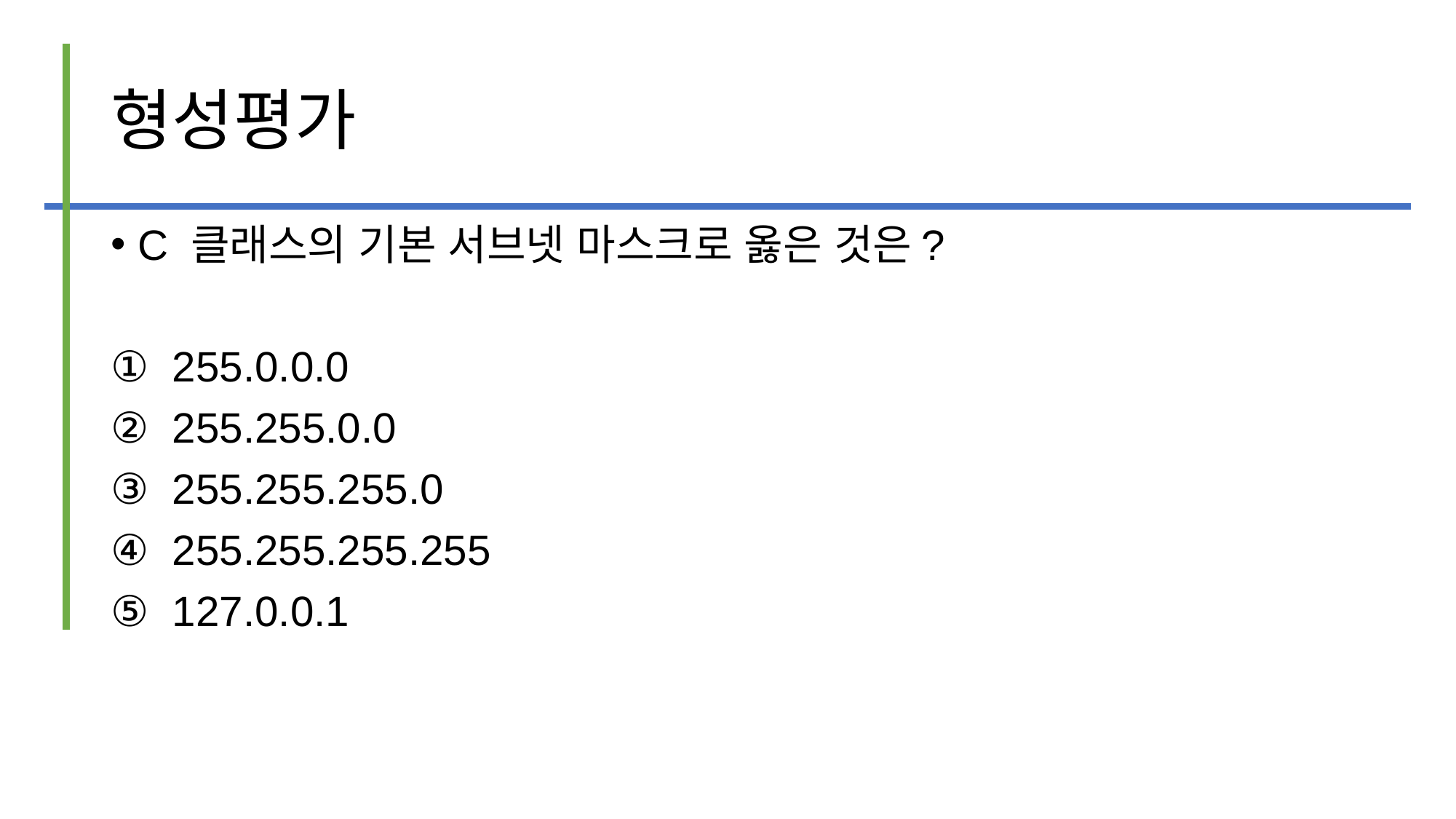

# 형성평가
C 클래스의 기본 서브넷 마스크로 옳은 것은?

255.0.0.0
255.255.0.0
255.255.255.0
255.255.255.255
127.0.0.1